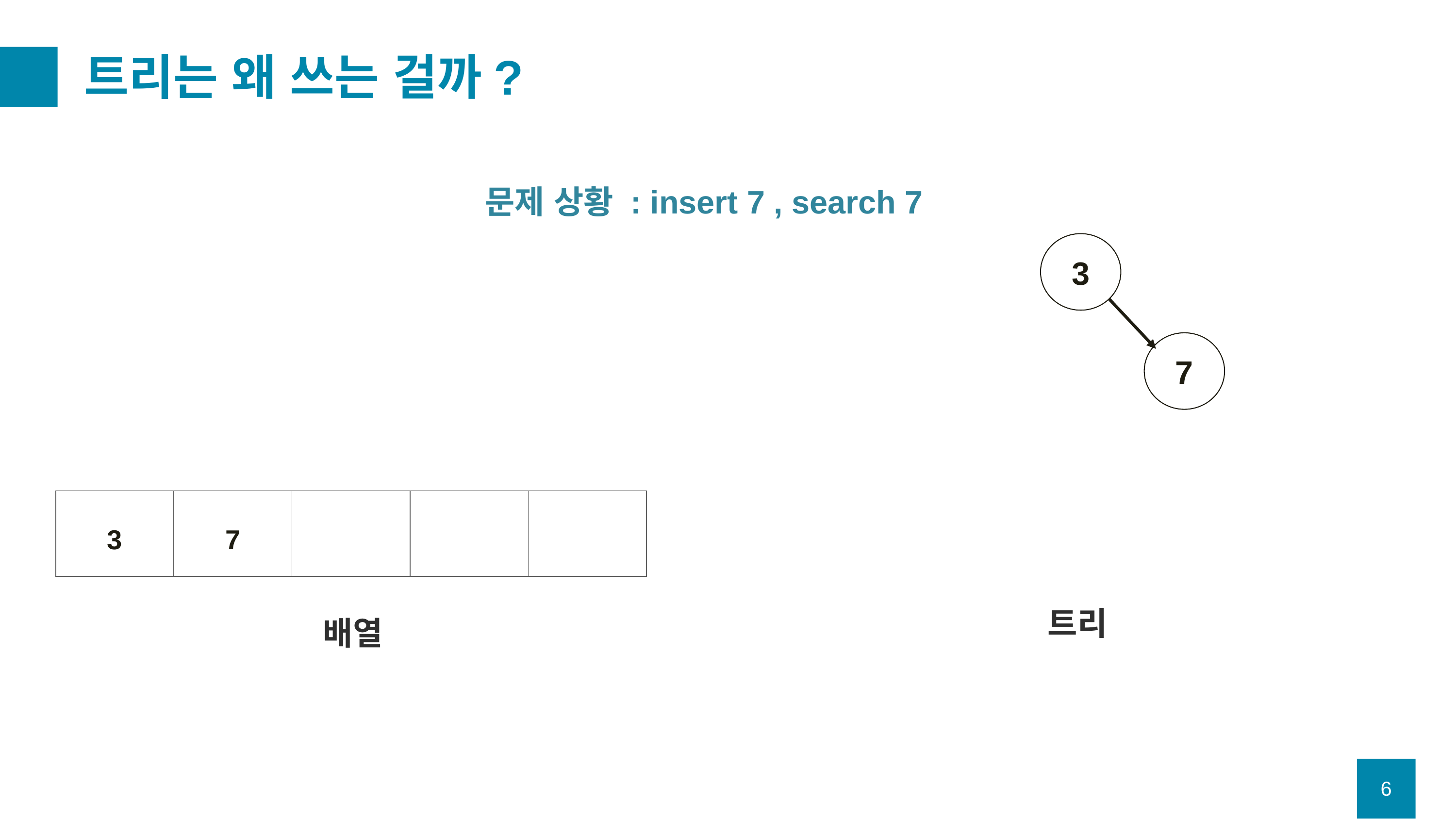

# 트리는 왜 쓰는 걸까?
문제 상황 : insert 7 , search 7
3
7
| 3 | 7 |  |  |  |
| --- | --- | --- | --- | --- |
트리
배열
6